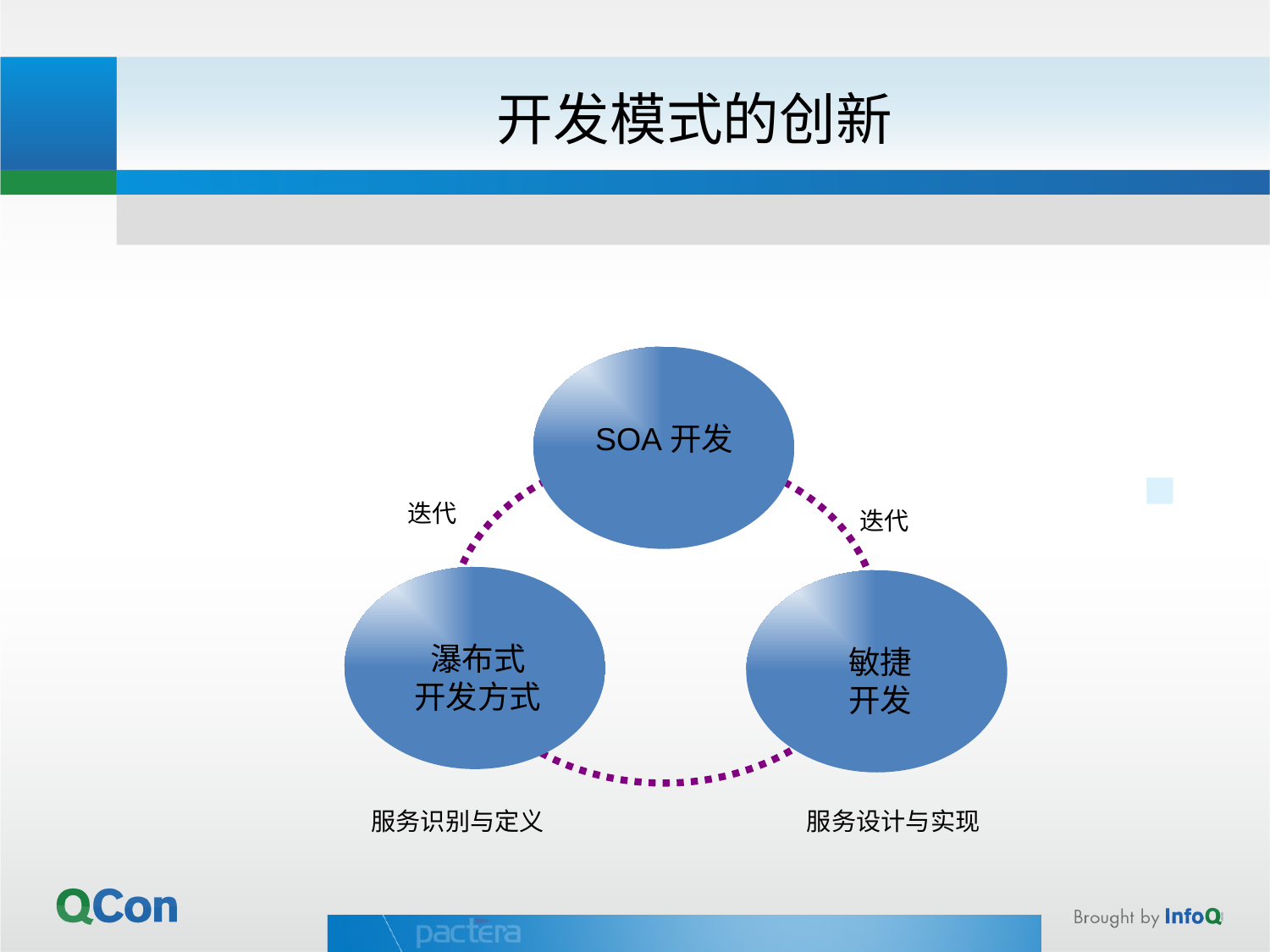

# 开发模式的创新

SOA开发

瀑布式
开发方式

敏捷
开发
迭代
迭代
Diagram
 2
Diagram
 2
服务识别与定义
服务设计与实现